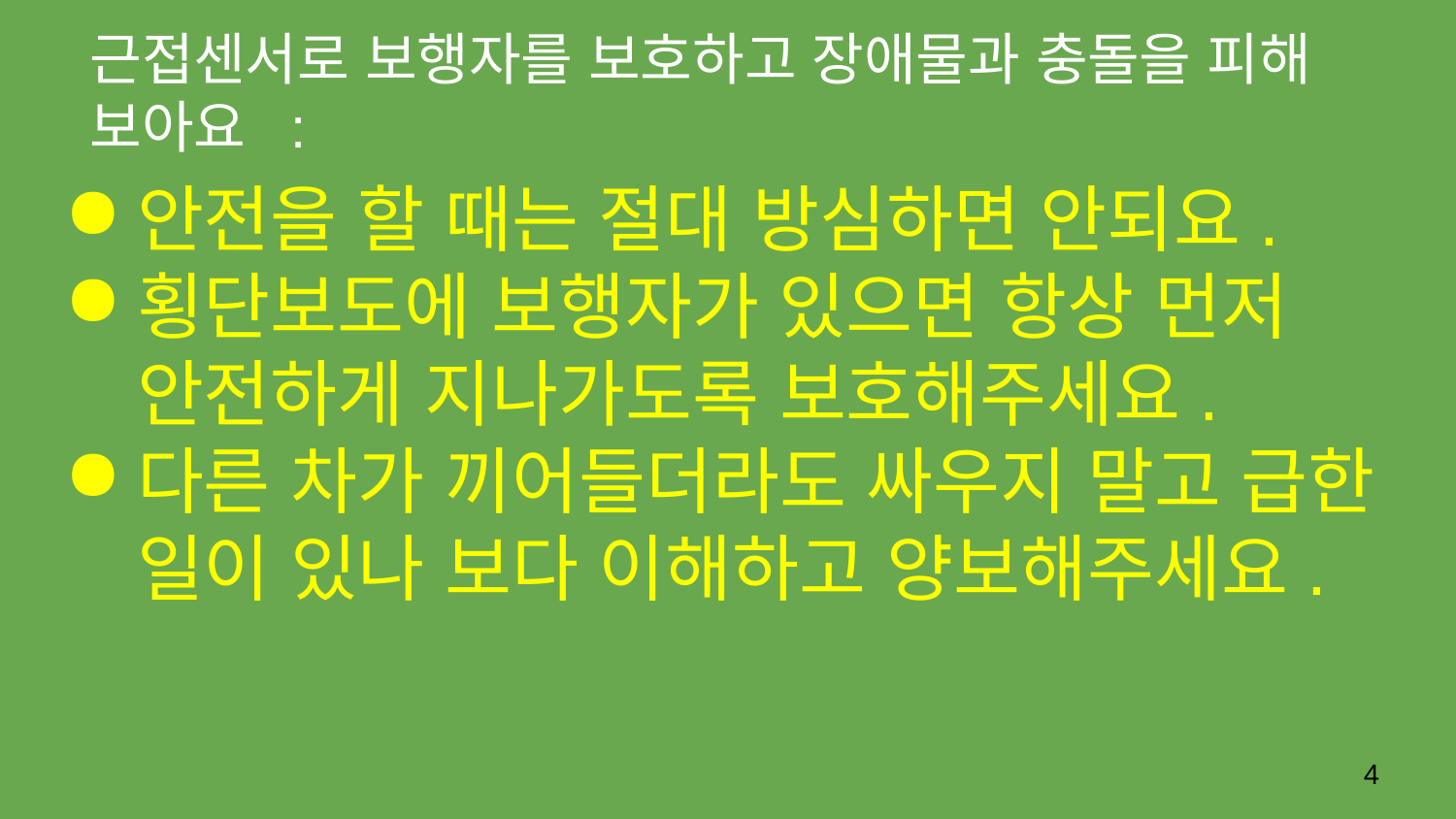

# 근접센서로 보행자를 보호하고 장애물과 충돌을 피해 보아요  :
안전을 할 때는 절대 방심하면 안되요.
횡단보도에 보행자가 있으면 항상 먼저 안전하게 지나가도록 보호해주세요.
다른 차가 끼어들더라도 싸우지 말고 급한 일이 있나 보다 이해하고 양보해주세요.
4